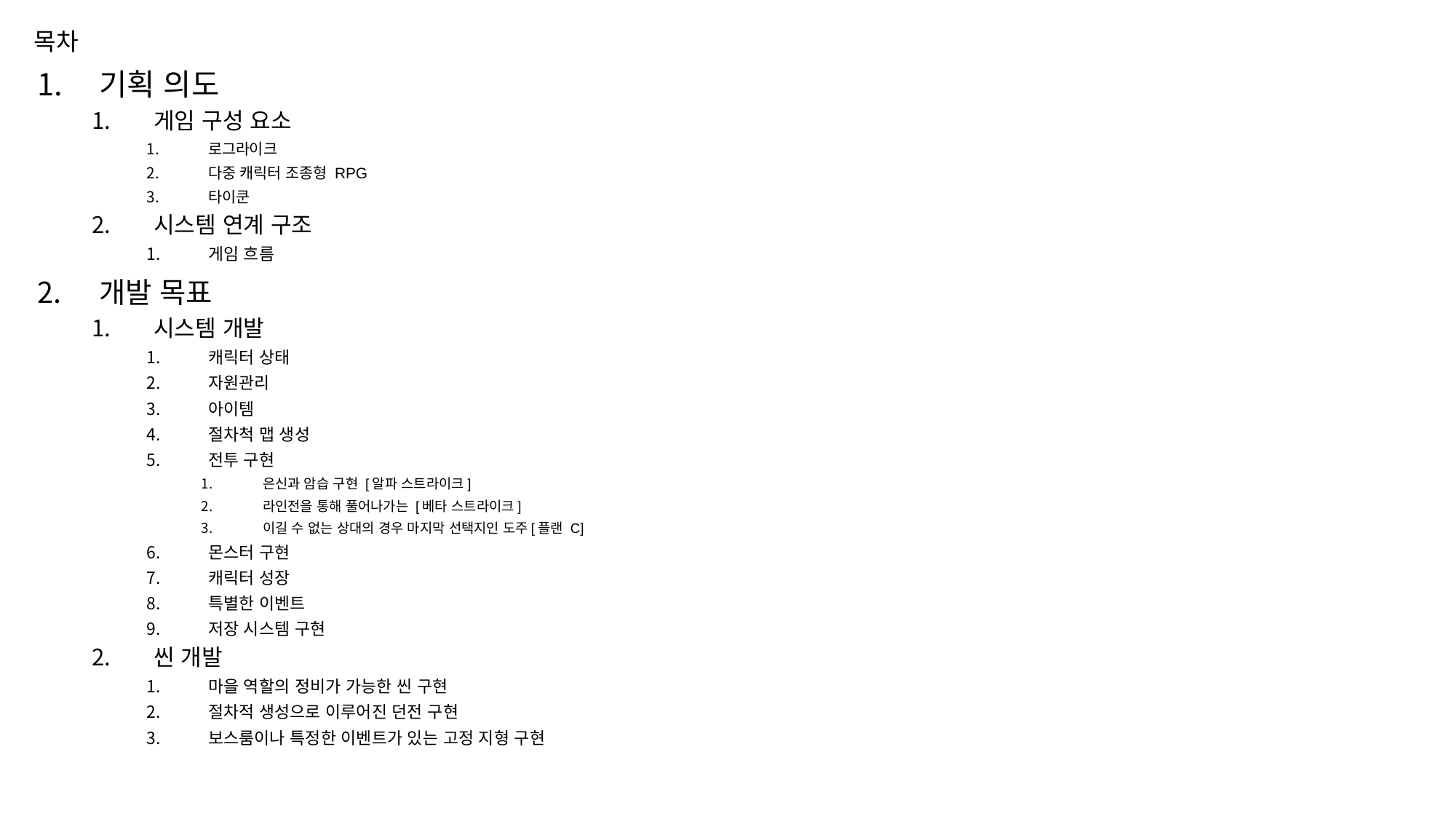

# 목차
기획 의도
게임 구성 요소
로그라이크
다중 캐릭터 조종형 RPG
타이쿤
시스템 연계 구조
게임 흐름
개발 목표
시스템 개발
캐릭터 상태
자원관리
아이템
절차척 맵 생성
전투 구현
은신과 암습 구현 [알파 스트라이크]
라인전을 통해 풀어나가는 [베타 스트라이크]
이길 수 없는 상대의 경우 마지막 선택지인 도주[플랜 C]
몬스터 구현
캐릭터 성장
특별한 이벤트
저장 시스템 구현
씬 개발
마을 역할의 정비가 가능한 씬 구현
절차적 생성으로 이루어진 던전 구현
보스룸이나 특정한 이벤트가 있는 고정 지형 구현